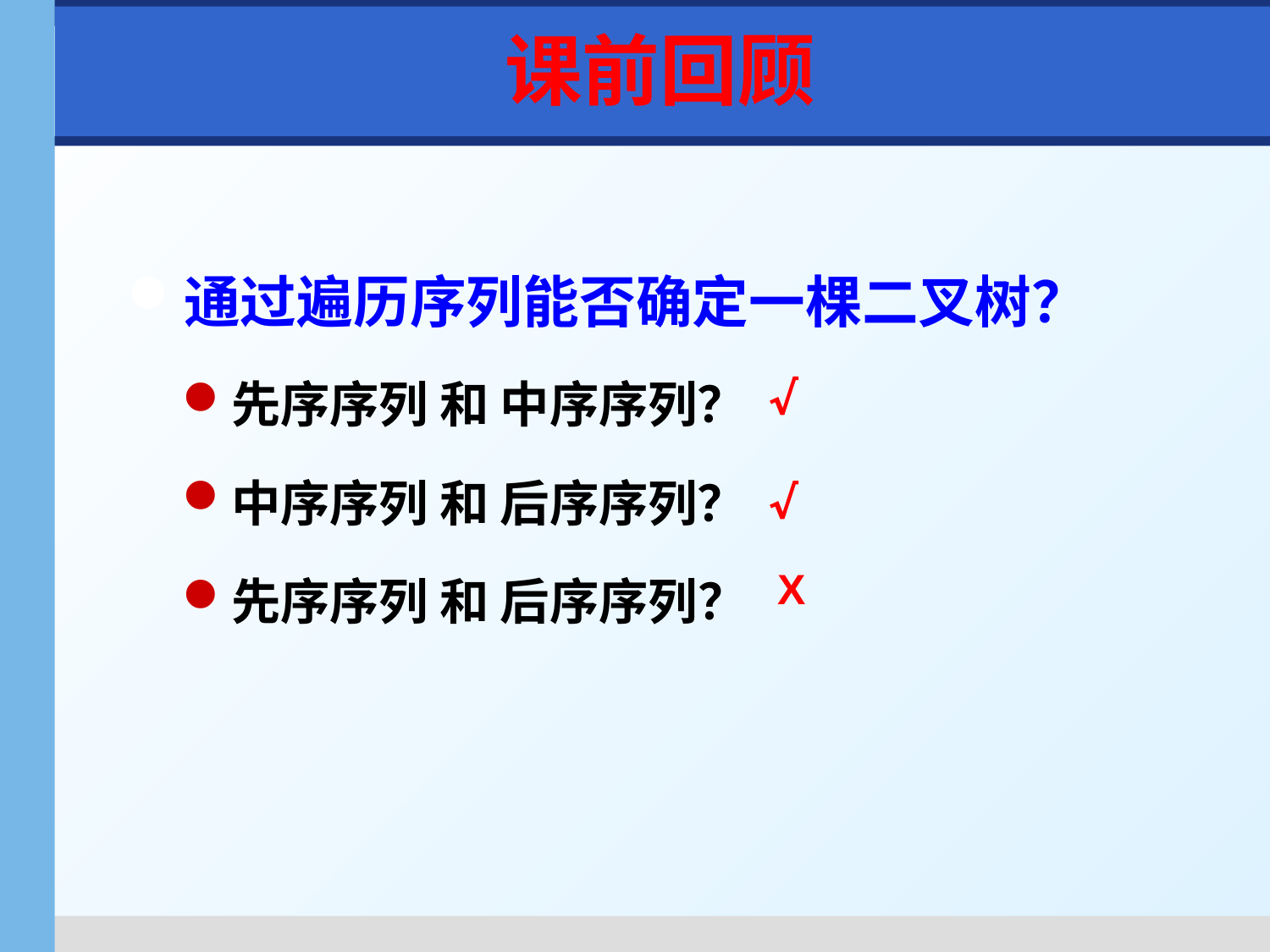

课前回顾
通过遍历序列能否确定一棵二叉树？
先序序列 和 中序序列？
中序序列 和 后序序列？
先序序列 和 后序序列？

√
√
X